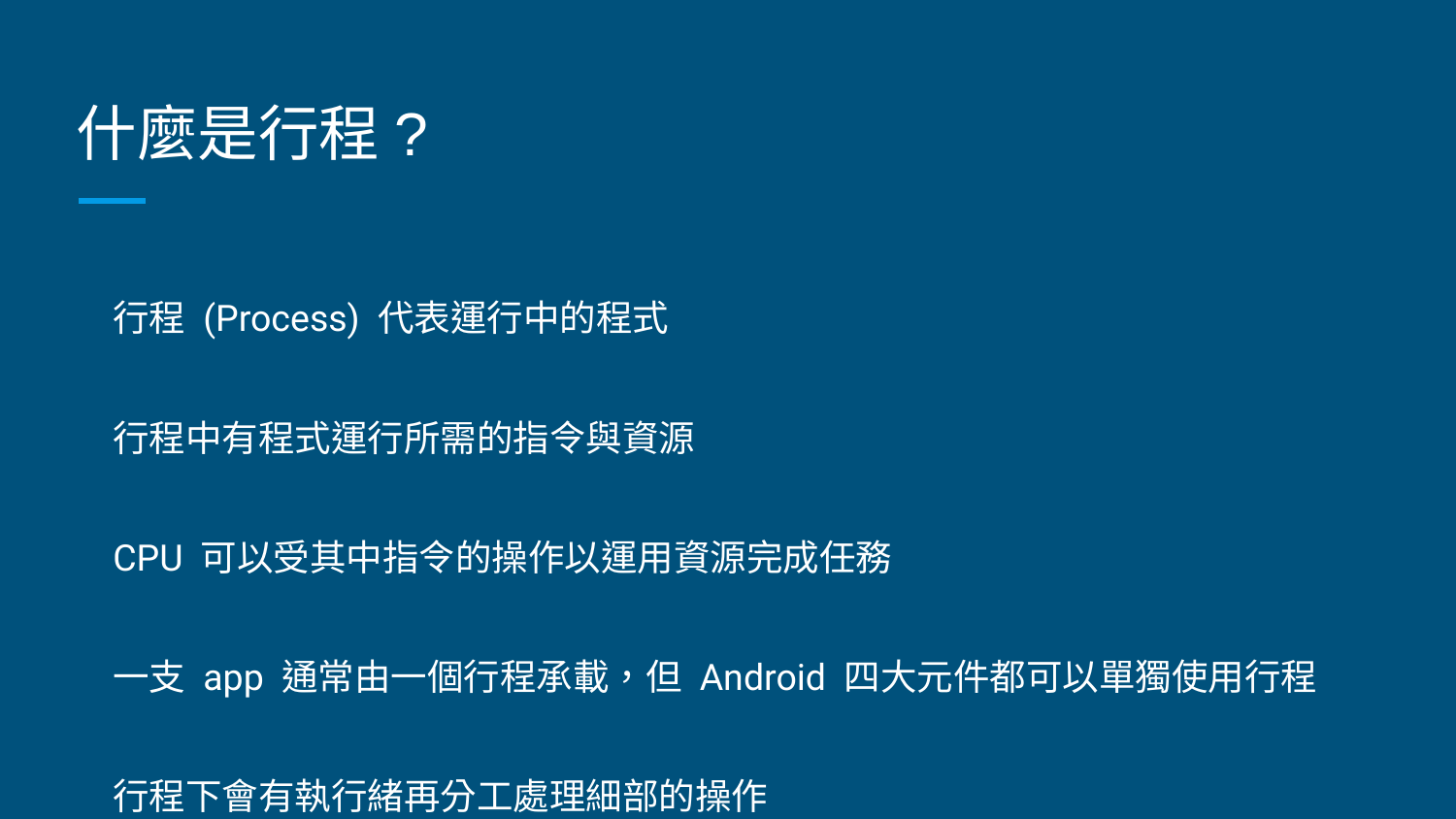

# 什麼是行程?
行程 (Process) 代表運行中的程式
行程中有程式運行所需的指令與資源
CPU 可以受其中指令的操作以運用資源完成任務
一支 app 通常由一個行程承載，但 Android 四大元件都可以單獨使用行程
行程下會有執行緒再分工處理細部的操作
通常由主執行緒 ( UI 執行緒)負責處理大部份的事務